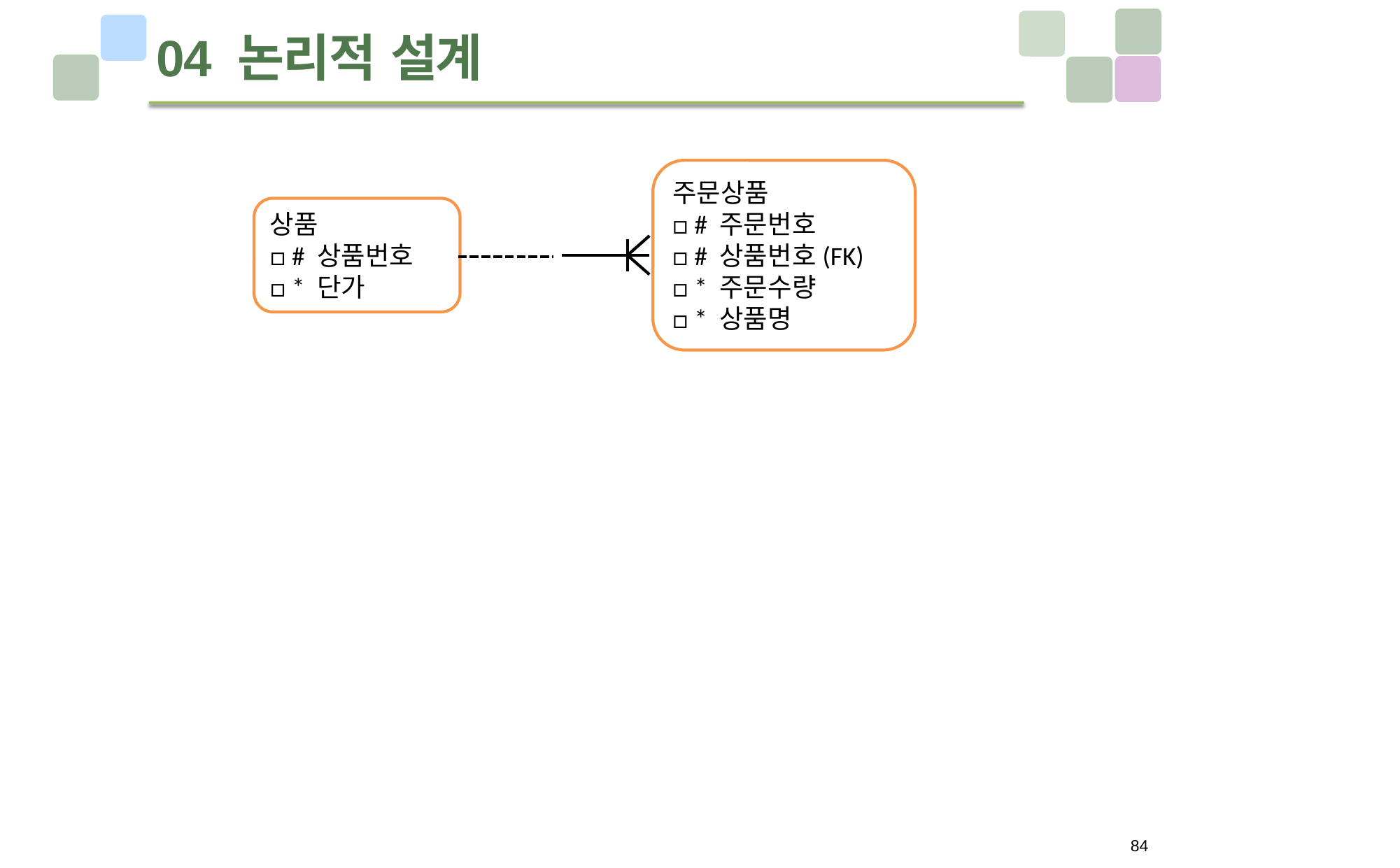

# 04 논리적 설계
주문상품
□ # 주문번호
□ # 상품번호(FK)
□ * 주문수량
□ * 상품명
상품
□ # 상품번호
□ * 단가
84